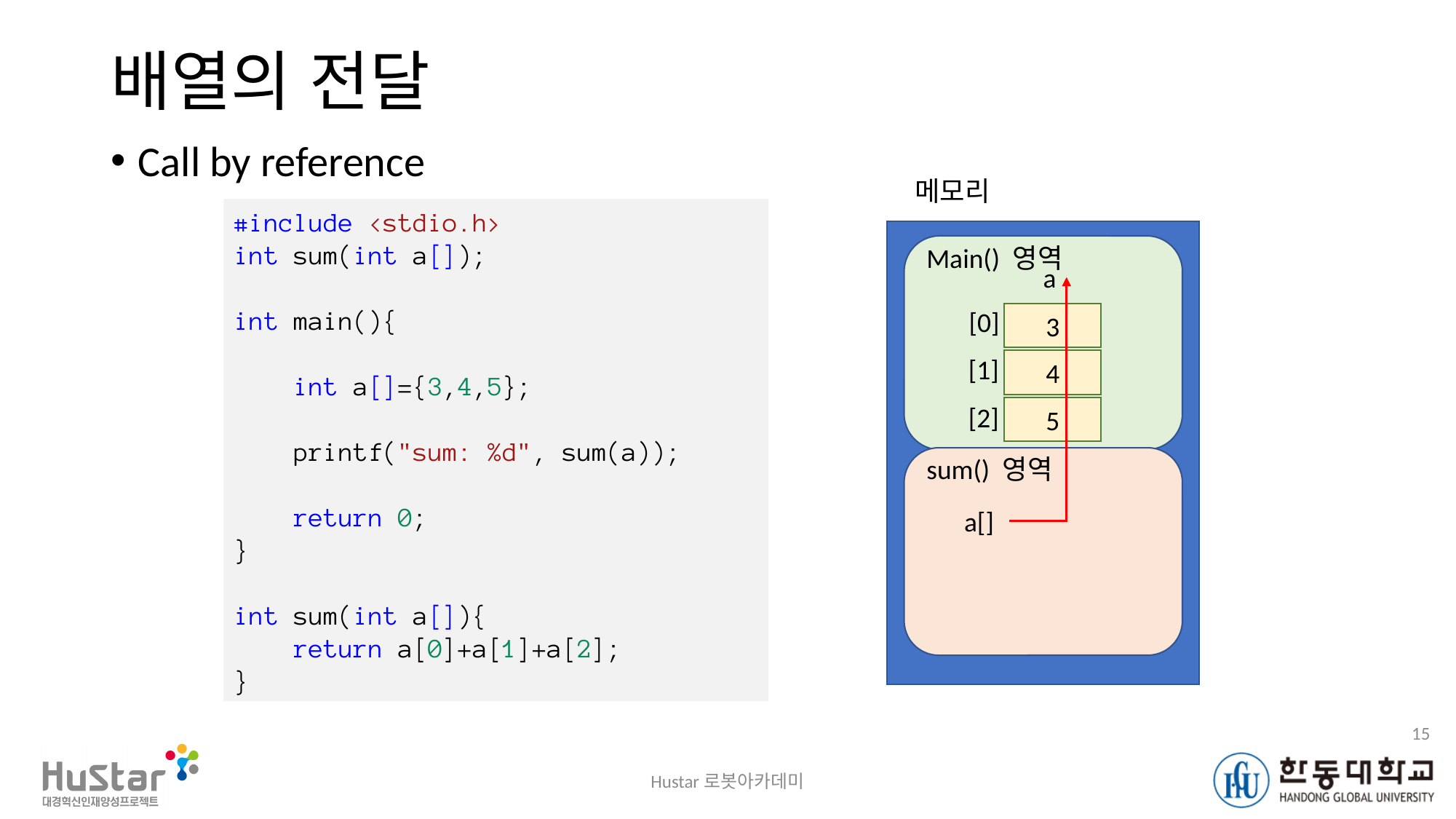

# 배열의 전달
Call by reference
메모리
#include <stdio.h>
int sum(int a[]);
int main(){
    int a[]={3,4,5};
    printf("sum: %d", sum(a));
    return 0;
}
int sum(int a[]){
    return a[0]+a[1]+a[2];
}

Main() 영역
a
[0]
3
[1]
4
[2]
5
sum() 영역

a[]
15
Hustar로봇아카데미